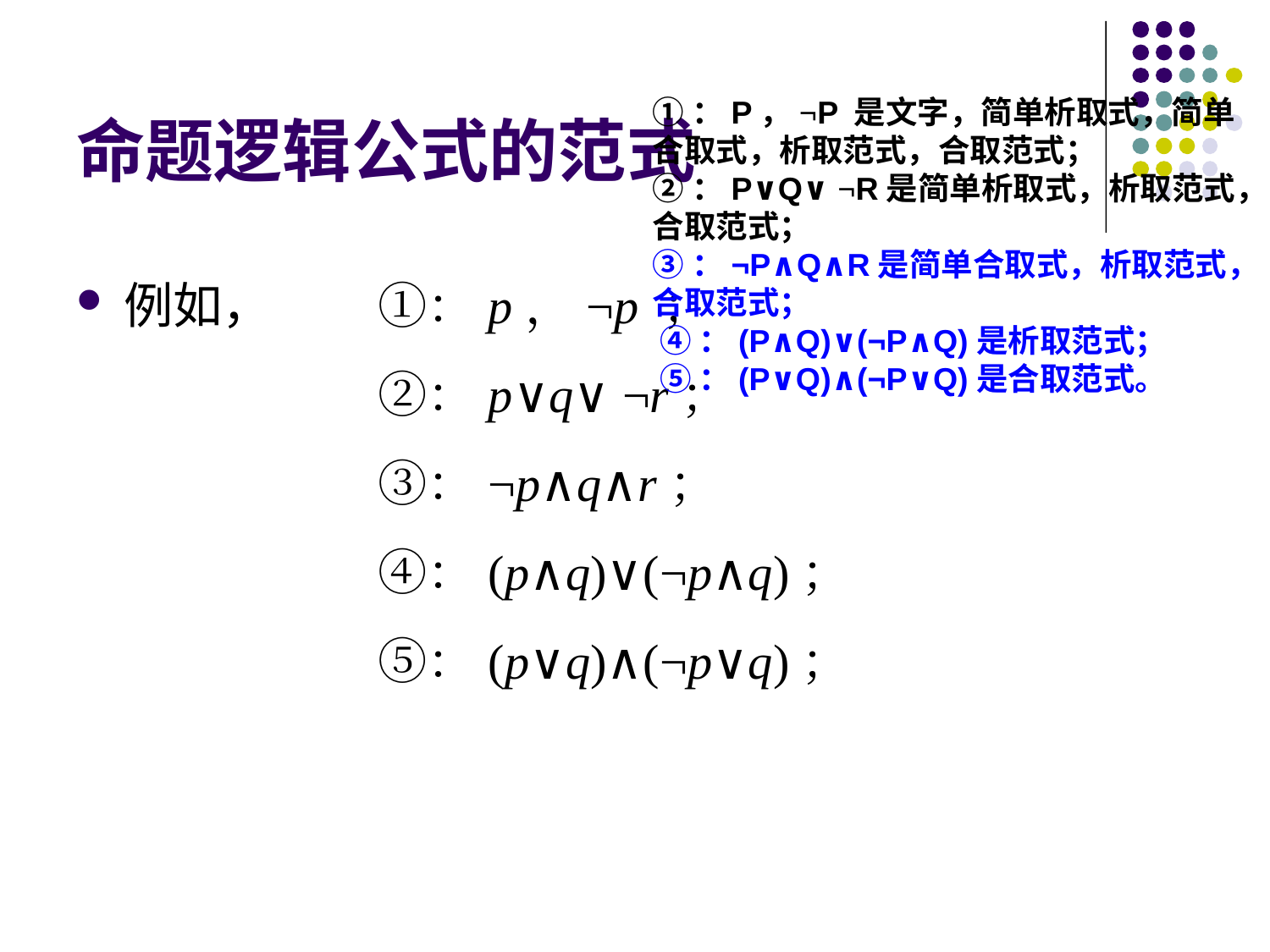

# 命题逻辑公式的范式
①：P，¬P 是文字，简单析取式，简单合取式，析取范式，合取范式；
②：P∨Q∨ ¬R是简单析取式，析取范式，合取范式；
③：¬P∧Q∧R是简单合取式，析取范式，合取范式；
 ④：(P∧Q)∨(¬P∧Q)是析取范式；
 ⑤：(P∨Q)∧(¬P∨Q)是合取范式。
例如， 	①：p，¬p ；
		②：p∨q∨ ¬r；
		③：¬p∧q∧r；
		④：(p∧q)∨(¬p∧q)；
		⑤：(p∨q)∧(¬p∨q)；